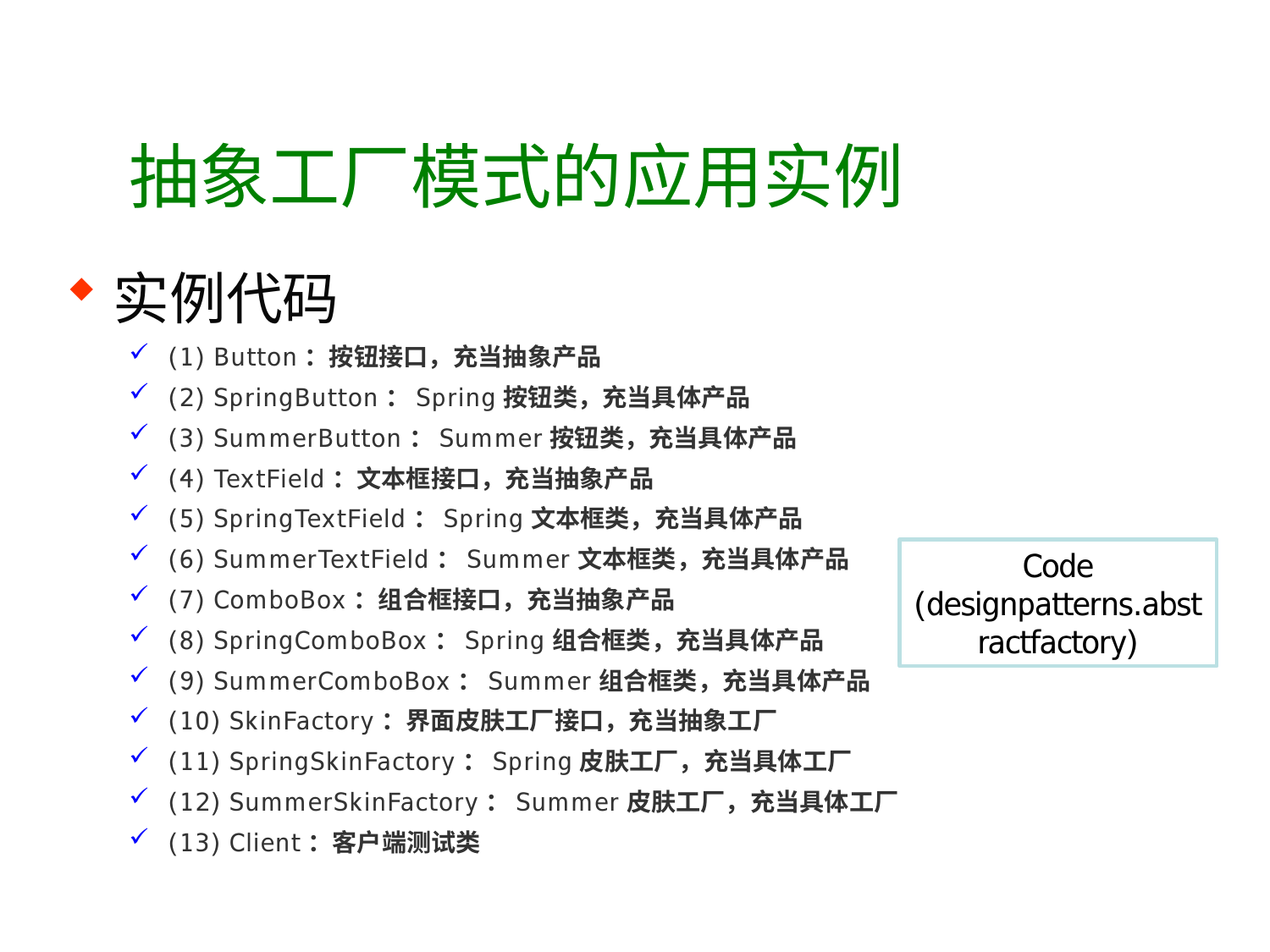

# 抽象工厂模式的应用实例
实例代码
(1) Button：按钮接口，充当抽象产品
(2) SpringButton：Spring按钮类，充当具体产品
(3) SummerButton：Summer按钮类，充当具体产品
(4) TextField：文本框接口，充当抽象产品
(5) SpringTextField：Spring文本框类，充当具体产品
(6) SummerTextField：Summer文本框类，充当具体产品
(7) ComboBox：组合框接口，充当抽象产品
(8) SpringComboBox：Spring组合框类，充当具体产品
(9) SummerComboBox：Summer组合框类，充当具体产品
(10) SkinFactory：界面皮肤工厂接口，充当抽象工厂
(11) SpringSkinFactory：Spring皮肤工厂，充当具体工厂
(12) SummerSkinFactory：Summer皮肤工厂，充当具体工厂
(13) Client：客户端测试类

Code (designpatterns.abstractfactory)